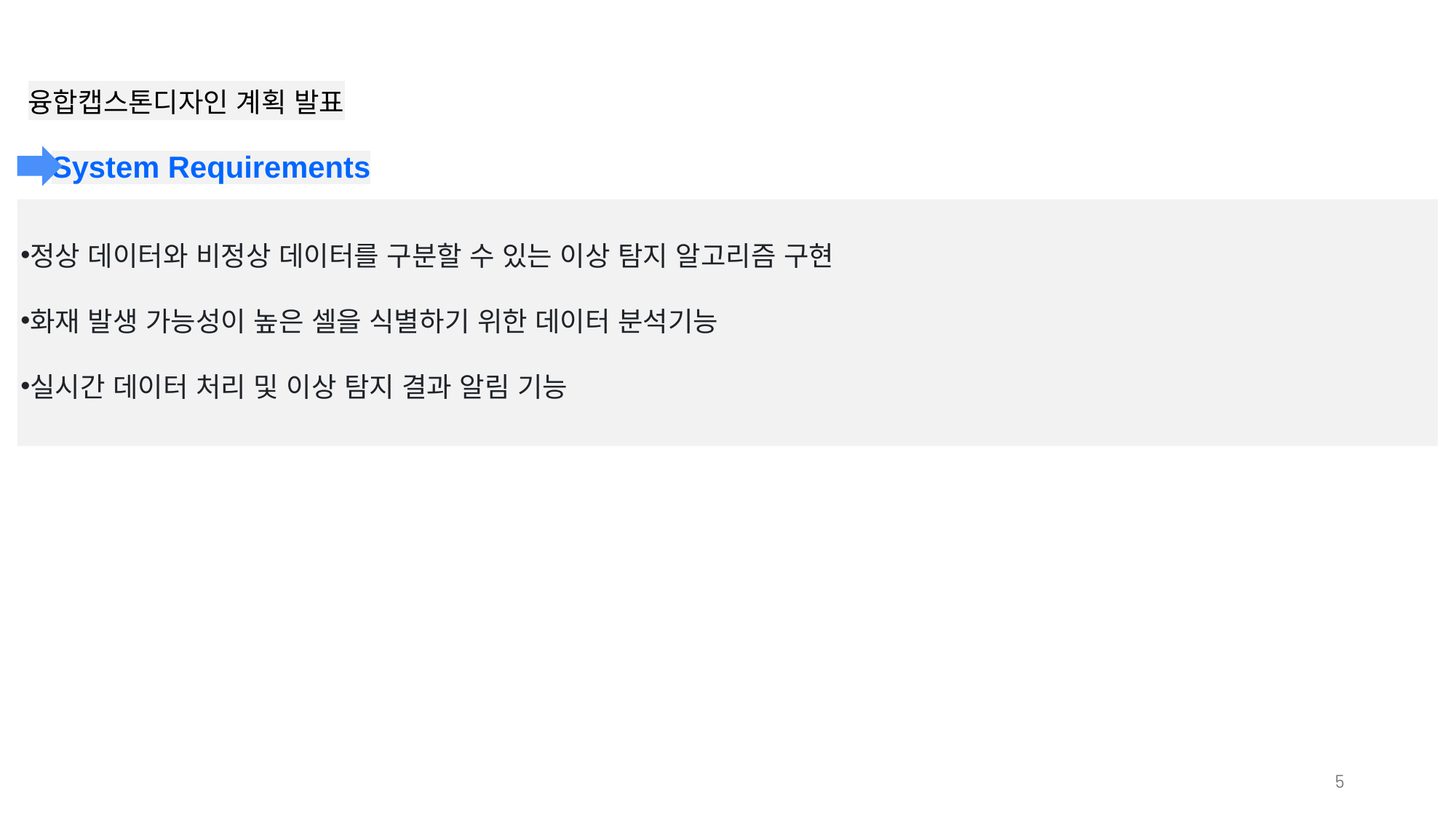

융합캡스톤디자인 계획 발표
System Requirements

정상 데이터와 비정상 데이터를 구분할 수 있는 이상 탐지 알고리즘 구현

화재 발생 가능성이 높은 셀을 식별하기 위한 데이터 분석기능

실시간 데이터 처리 및 이상 탐지 결과 알림 기능
5